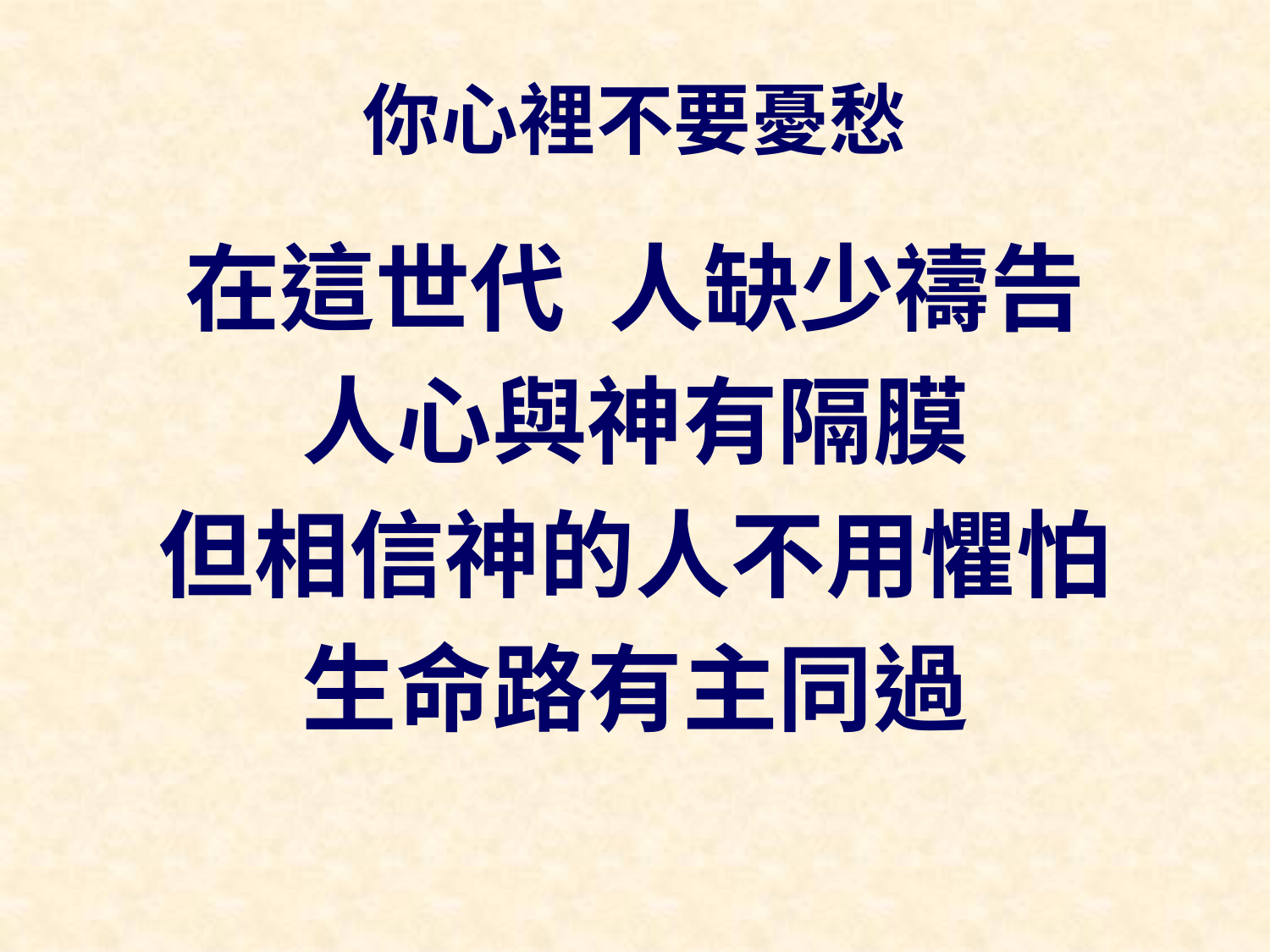

# 你心裡不要憂愁
在這世代  人缺少禱告
人心與神有隔膜
但相信神的人不用懼怕
生命路有主同過